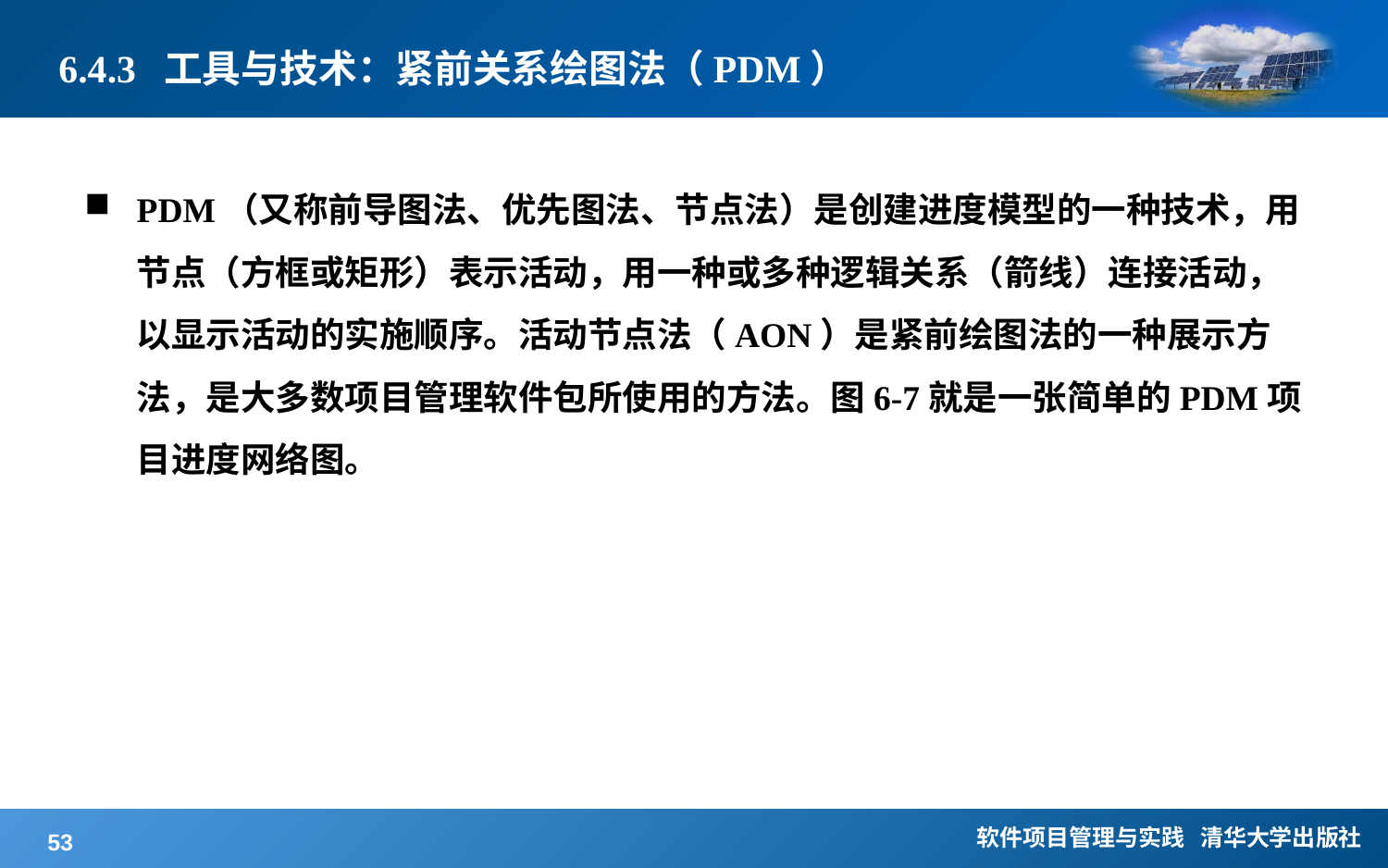

# 6.4.3  工具与技术：紧前关系绘图法（PDM）
PDM（又称前导图法、优先图法、节点法）是创建进度模型的一种技术，用节点（方框或矩形）表示活动，用一种或多种逻辑关系（箭线）连接活动，以显示活动的实施顺序。活动节点法（AON）是紧前绘图法的一种展示方法，是大多数项目管理软件包所使用的方法。图6-7就是一张简单的PDM项目进度网络图。